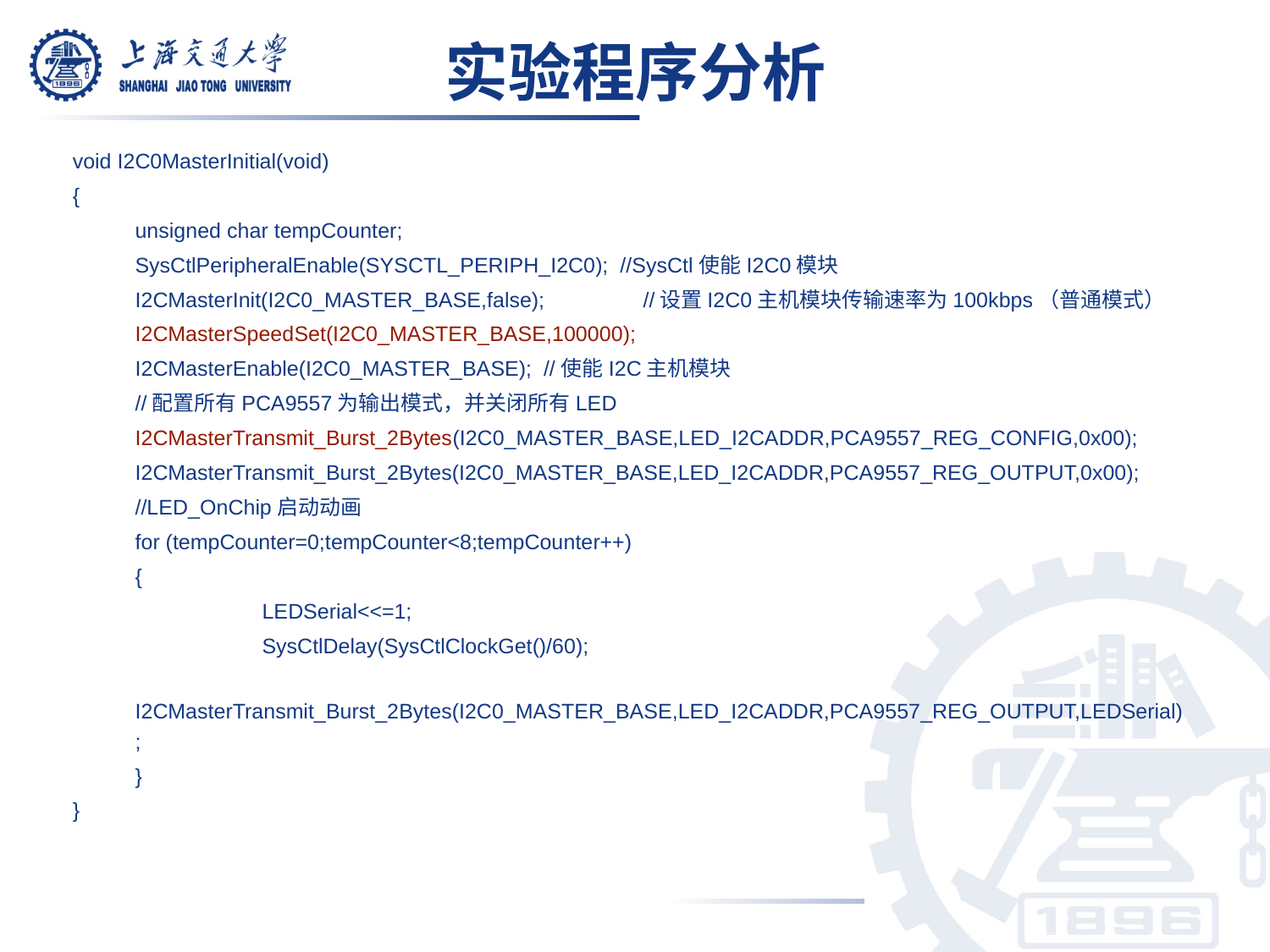

实验程序分析
void I2C0MasterInitial(void)
{
	unsigned char tempCounter;
	SysCtlPeripheralEnable(SYSCTL_PERIPH_I2C0);  //SysCtl使能I2C0模块
	I2CMasterInit(I2C0_MASTER_BASE,false);	//设置I2C0主机模块传输速率为100kbps（普通模式）
	I2CMasterSpeedSet(I2C0_MASTER_BASE,100000);
	I2CMasterEnable(I2C0_MASTER_BASE);  //使能I2C主机模块
	//配置所有PCA9557为输出模式，并关闭所有LED
	I2CMasterTransmit_Burst_2Bytes(I2C0_MASTER_BASE,LED_I2CADDR,PCA9557_REG_CONFIG,0x00);
	I2CMasterTransmit_Burst_2Bytes(I2C0_MASTER_BASE,LED_I2CADDR,PCA9557_REG_OUTPUT,0x00);
	//LED_OnChip启动动画
	for (tempCounter=0;tempCounter<8;tempCounter++)
	{
		LEDSerial<<=1;
		SysCtlDelay(SysCtlClockGet()/60);
		I2CMasterTransmit_Burst_2Bytes(I2C0_MASTER_BASE,LED_I2CADDR,PCA9557_REG_OUTPUT,LEDSerial);
	}
}